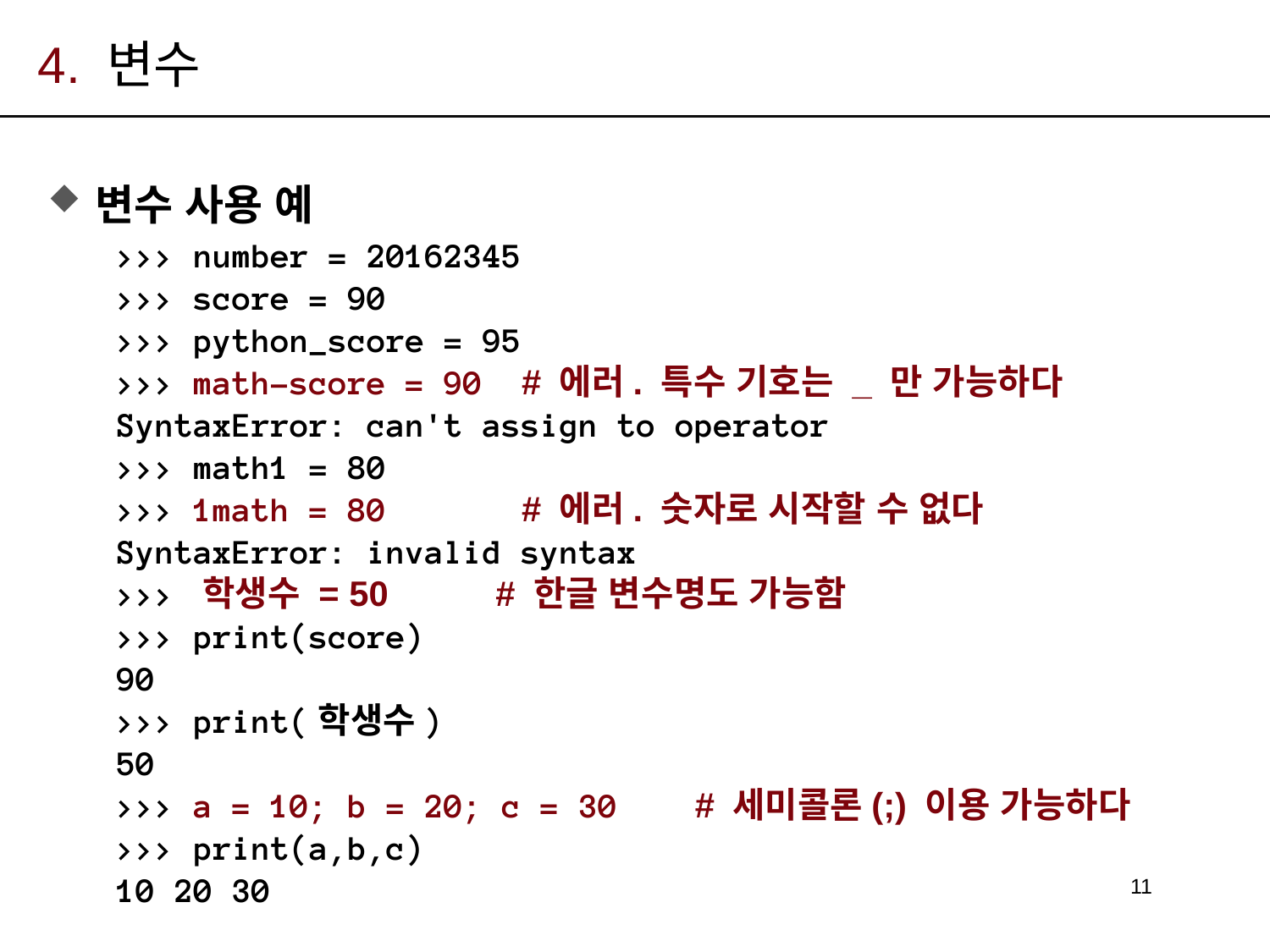

# 4. 변수
변수 사용 예

>>> number = 20162345
>>> score = 90
>>> python_score = 95
>>> math-score = 90  # 에러. 특수 기호는 _ 만 가능하다
SyntaxError: can't assign to operator
>>> math1 = 80
>>> 1math = 80       # 에러. 숫자로 시작할 수 없다
SyntaxError: invalid syntax
>>> 학생수 = 50           # 한글 변수명도 가능함
>>> print(score)
90
>>> print(학생수)
50
>>> a = 10; b = 20; c = 30    # 세미콜론(;) 이용 가능하다
>>> print(a,b,c)
10 20 30
11